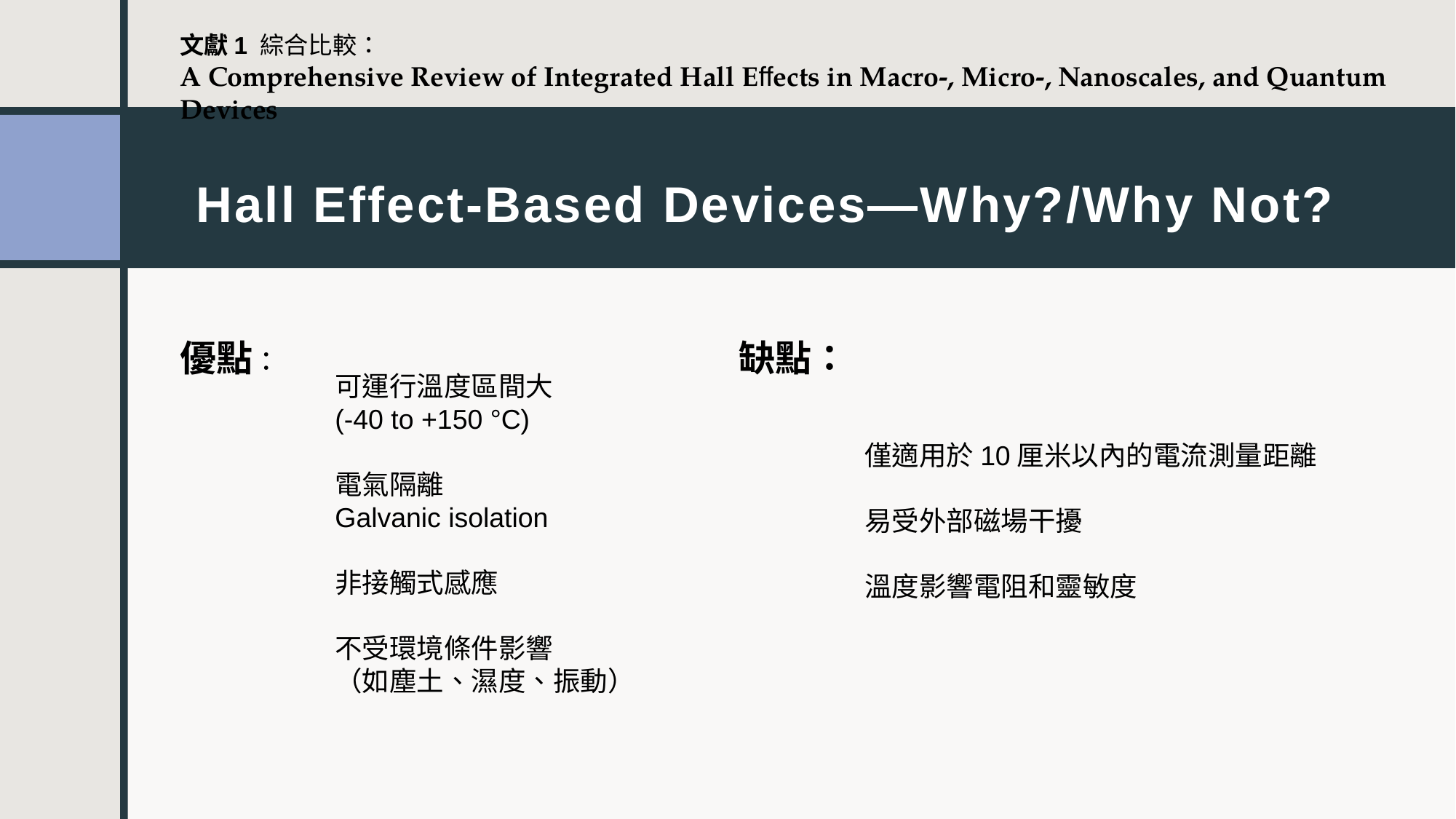

文獻1 綜合比較：
A Comprehensive Review of Integrated Hall Effects in Macro-, Micro-, Nanoscales, and Quantum Devices

Hall Effect-Based Devices—Why?/Why Not?

優點：
缺點：
可運行溫度區間大
(-40 to +150 °C)

電氣隔離
Galvanic isolation

非接觸式感應

不受環境條件影響
（如塵土、濕度、振動）

僅適用於10厘米以內的電流測量距離

易受外部磁場干擾

溫度影響電阻和靈敏度